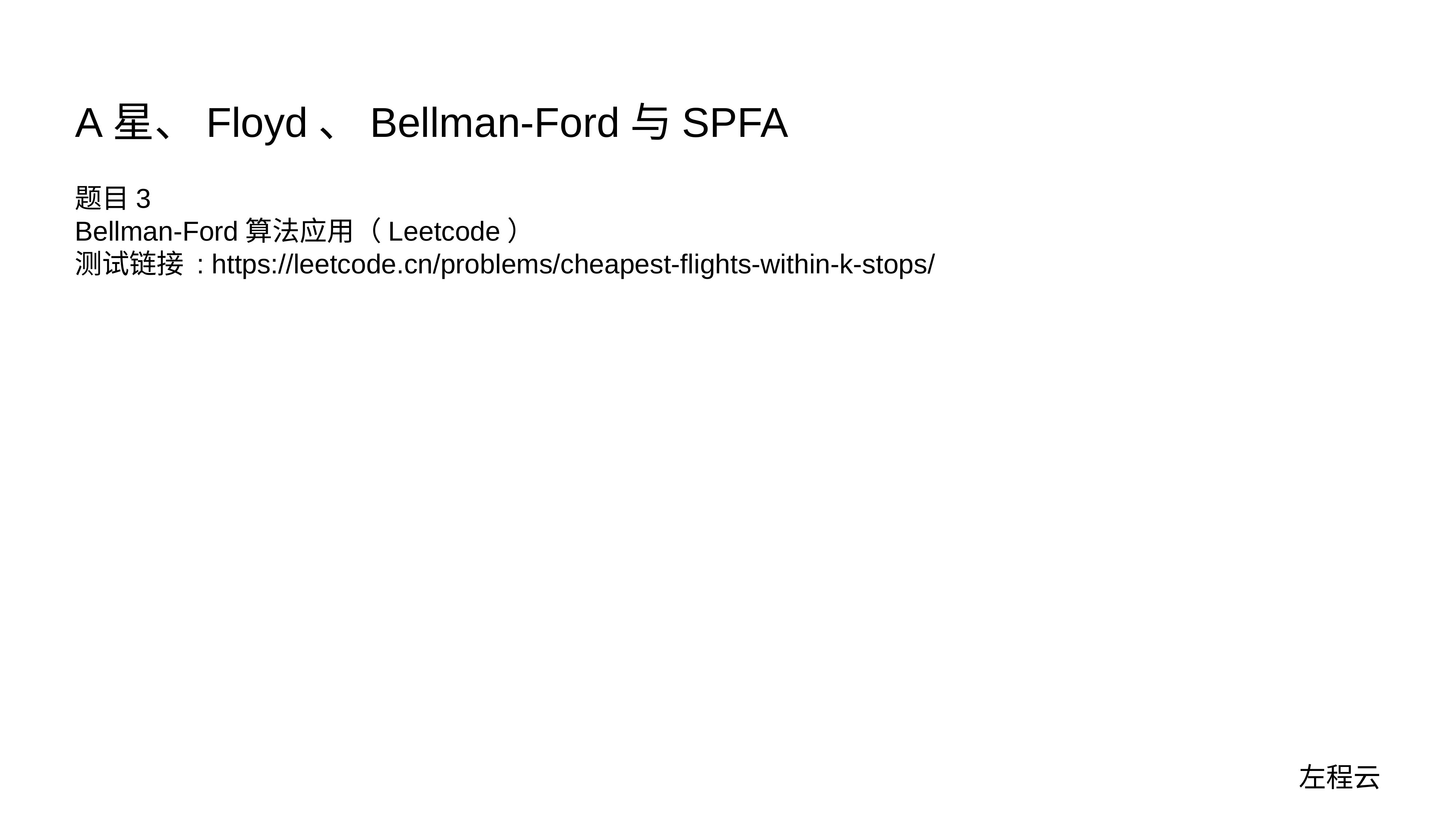

# A星、Floyd、Bellman-Ford与SPFA
题目3
Bellman-Ford算法应用（Leetcode）
测试链接 : https://leetcode.cn/problems/cheapest-flights-within-k-stops/
左程云